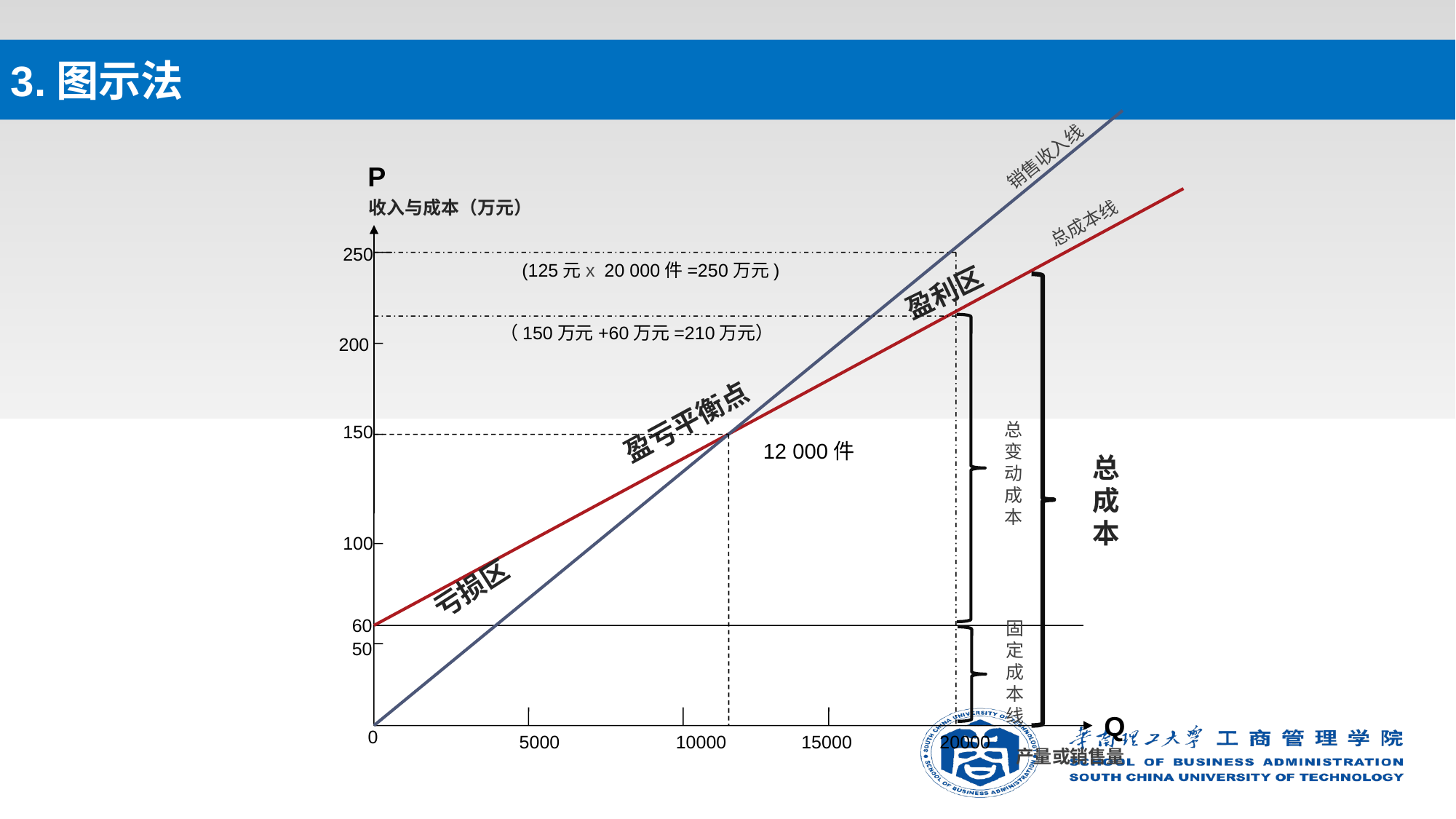

# 3.图示法

销售收入线
P
总成本线

收入与成本（万元）

250

20 000件=250万元)
x
(125元
盈利区

（150万元+60万元=210万元）

200

盈亏平衡点
总变动成本
150
12 000件

总
成
本
100

亏损区
60
固定成本线

50

Q

0

5000
10000
15000
20000
产量或销售量